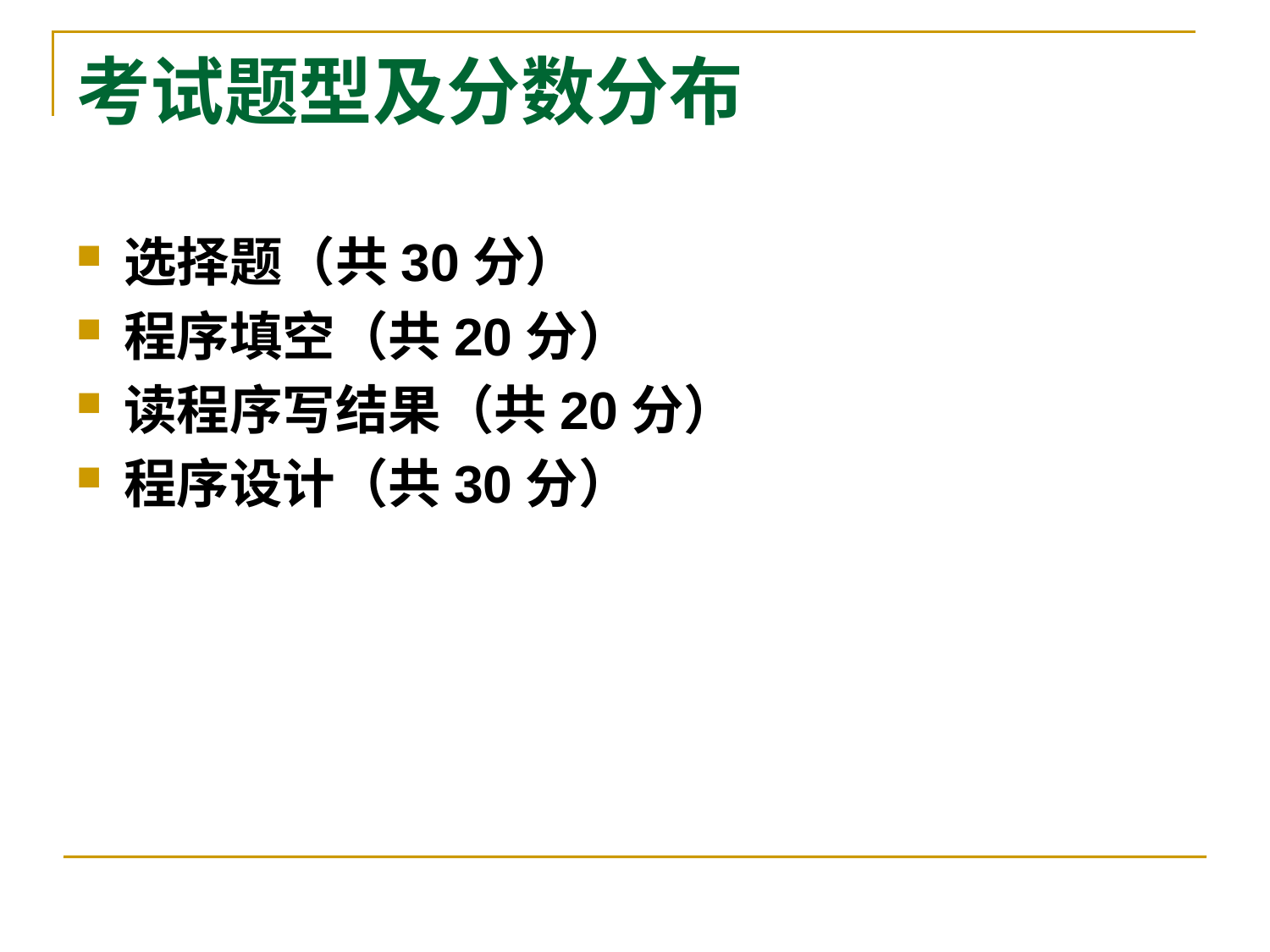

# 考试题型及分数分布
选择题（共30分）
程序填空（共20分）
读程序写结果（共20分）
程序设计（共30分）